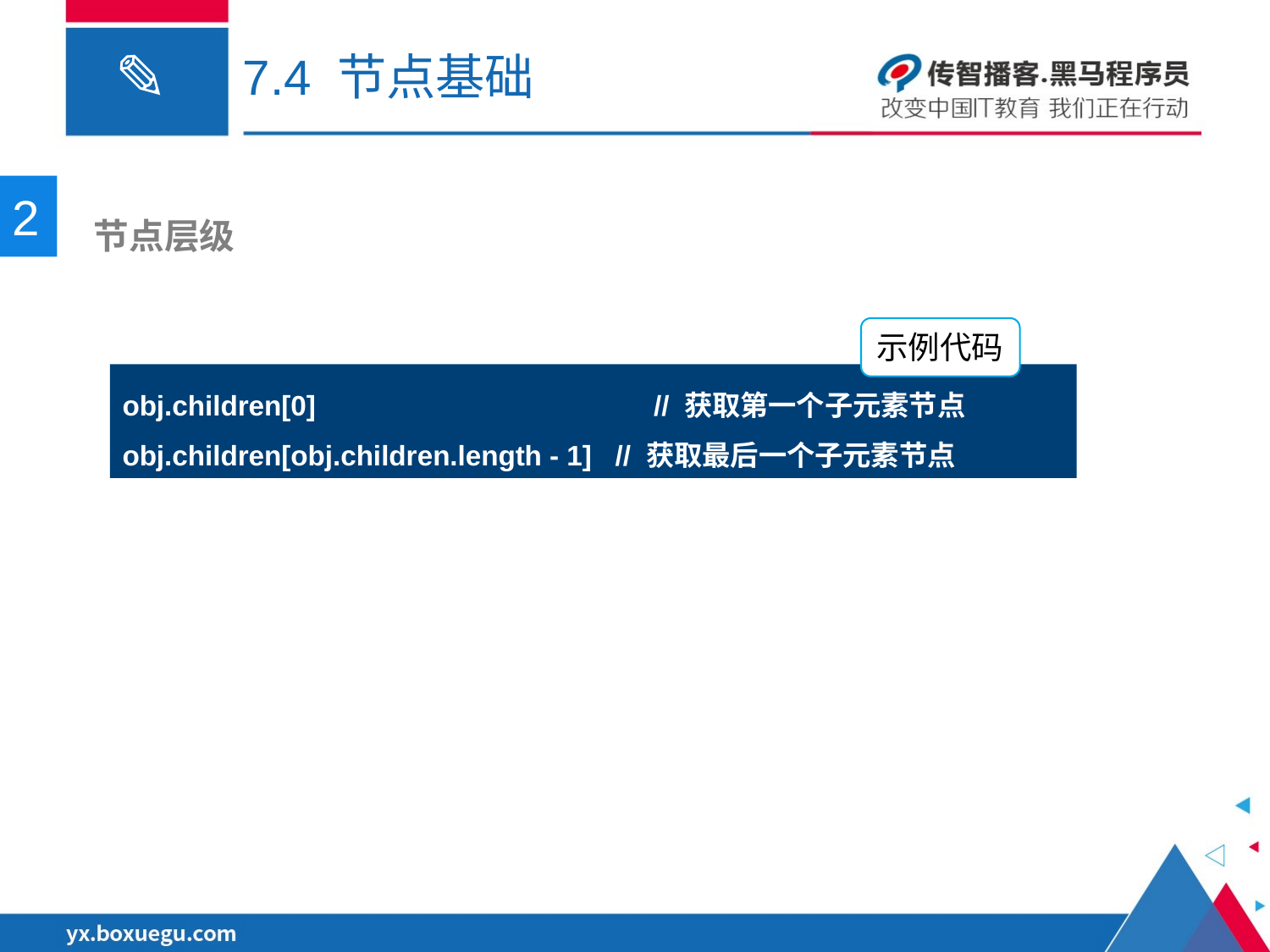

# 7.4 节点基础

2
  节点层级
示例代码
obj.children[0]			   // 获取第一个子元素节点
obj.children[obj.children.length - 1]   // 获取最后一个子元素节点